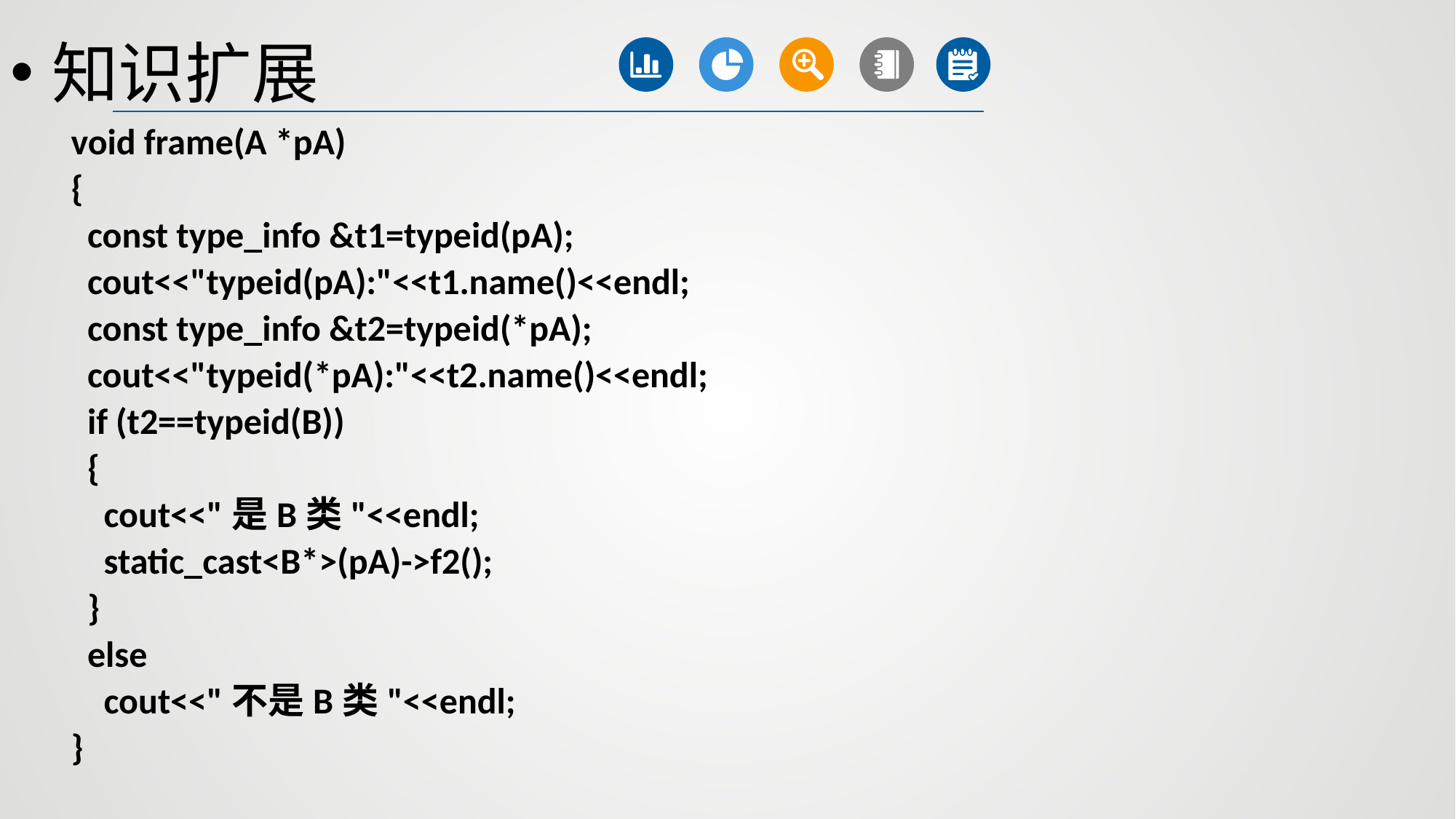

知识扩展

void frame(A *pA)
{
  const type_info &t1=typeid(pA);
  cout<<"typeid(pA):"<<t1.name()<<endl;
  const type_info &t2=typeid(*pA);
  cout<<"typeid(*pA):"<<t2.name()<<endl;
  if (t2==typeid(B))
  {
    cout<<"是B类"<<endl;
    static_cast<B*>(pA)->f2();
  }
  else
    cout<<"不是B类"<<endl;
}